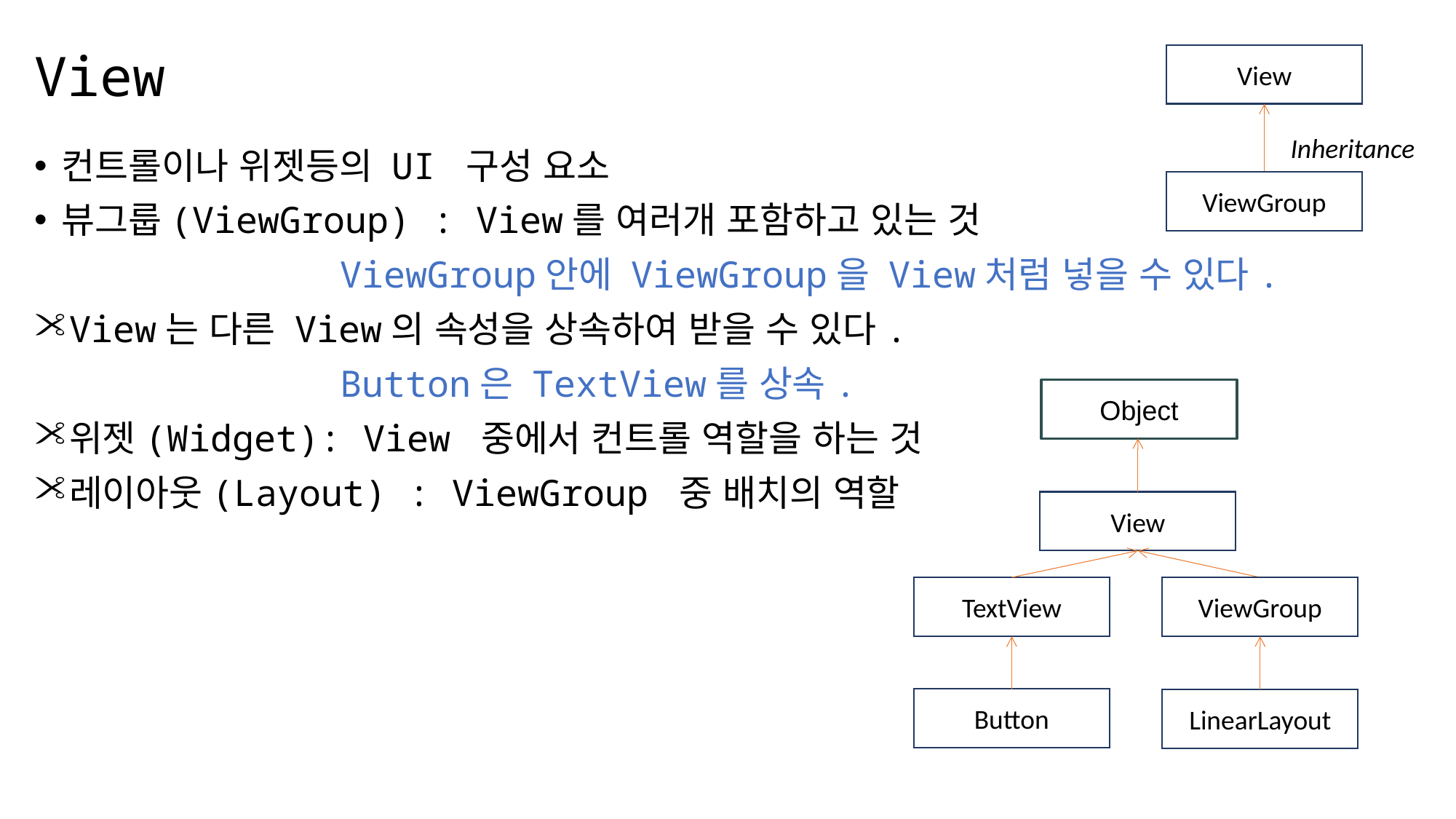

# View
View
Inheritance
ViewGroup
컨트롤이나 위젯등의 UI 구성 요소
뷰그룹(ViewGroup) : View를 여러개 포함하고 있는 것
              ViewGroup안에 ViewGroup을 View처럼 넣을 수 있다.
View는 다른 View의 속성을 상속하여 받을 수 있다.
              Button은 TextView를 상속.
위젯(Widget): View 중에서 컨트롤 역할을 하는 것
레이아웃(Layout) : ViewGroup 중 배치의 역할

Object
View
TextView
ViewGroup
Button
LinearLayout